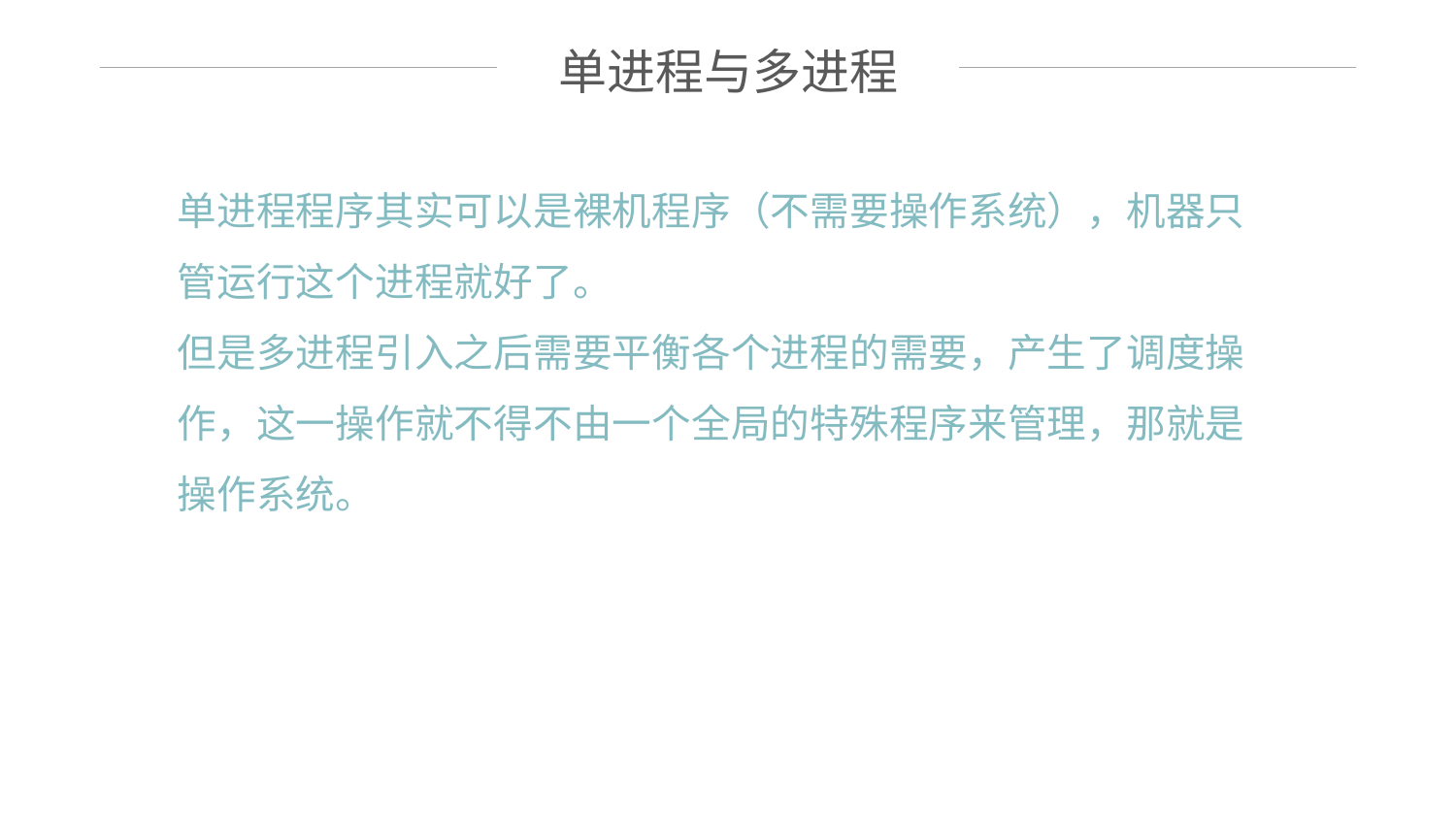

单进程与多进程
单进程程序其实可以是裸机程序（不需要操作系统），机器只管运行这个进程就好了。
但是多进程引入之后需要平衡各个进程的需要，产生了调度操作，这一操作就不得不由一个全局的特殊程序来管理，那就是操作系统。